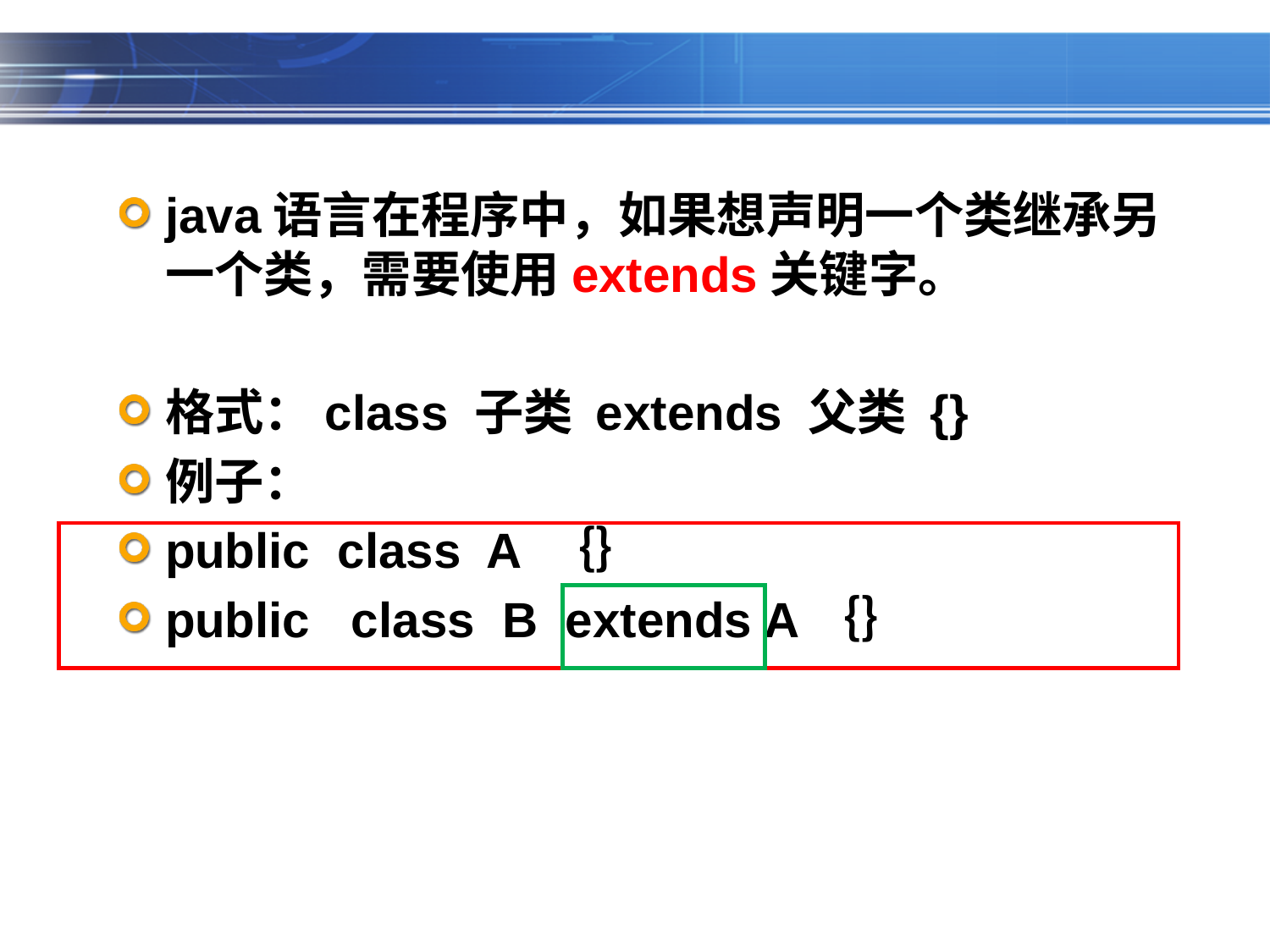

java语言在程序中，如果想声明一个类继承另一个类，需要使用extends关键字。

格式：class 子类 extends 父类 {}
例子：
public  class  A ｛｝
public   class  B  extends A｛｝